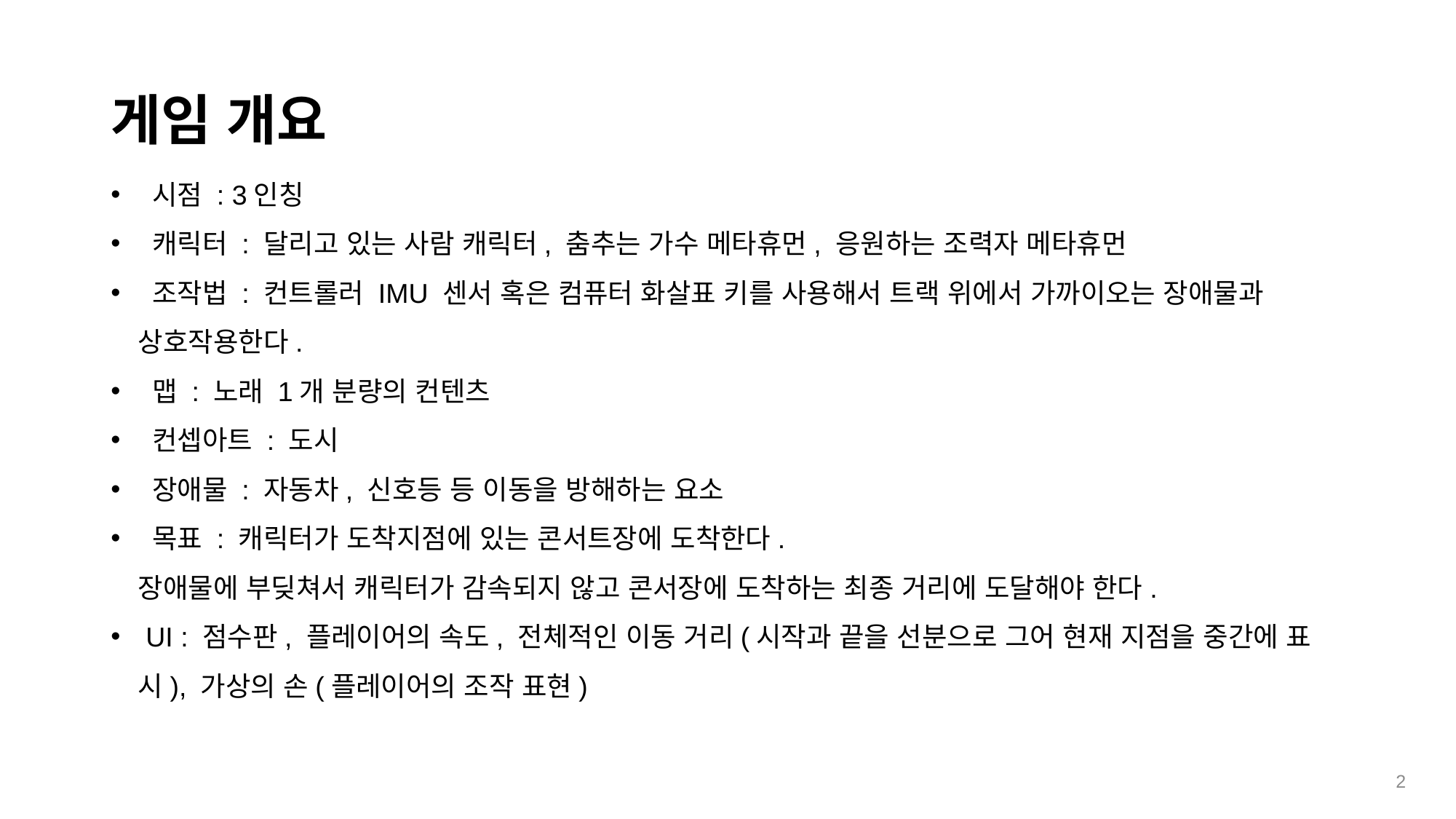

# 게임 개요
 시점 : 3인칭
 캐릭터 : 달리고 있는 사람 캐릭터, 춤추는 가수 메타휴먼, 응원하는 조력자 메타휴먼
 조작법 : 컨트롤러 IMU 센서 혹은 컴퓨터 화살표 키를 사용해서 트랙 위에서 가까이오는 장애물과 상호작용한다.
 맵 : 노래 1개 분량의 컨텐츠
 컨셉아트 : 도시
 장애물 : 자동차, 신호등 등 이동을 방해하는 요소
 목표 : 캐릭터가 도착지점에 있는 콘서트장에 도착한다.
장애물에 부딪쳐서 캐릭터가 감속되지 않고 콘서장에 도착하는 최종 거리에 도달해야 한다.
 UI : 점수판, 플레이어의 속도, 전체적인 이동 거리(시작과 끝을 선분으로 그어 현재 지점을 중간에 표시), 가상의 손(플레이어의 조작 표현)
2